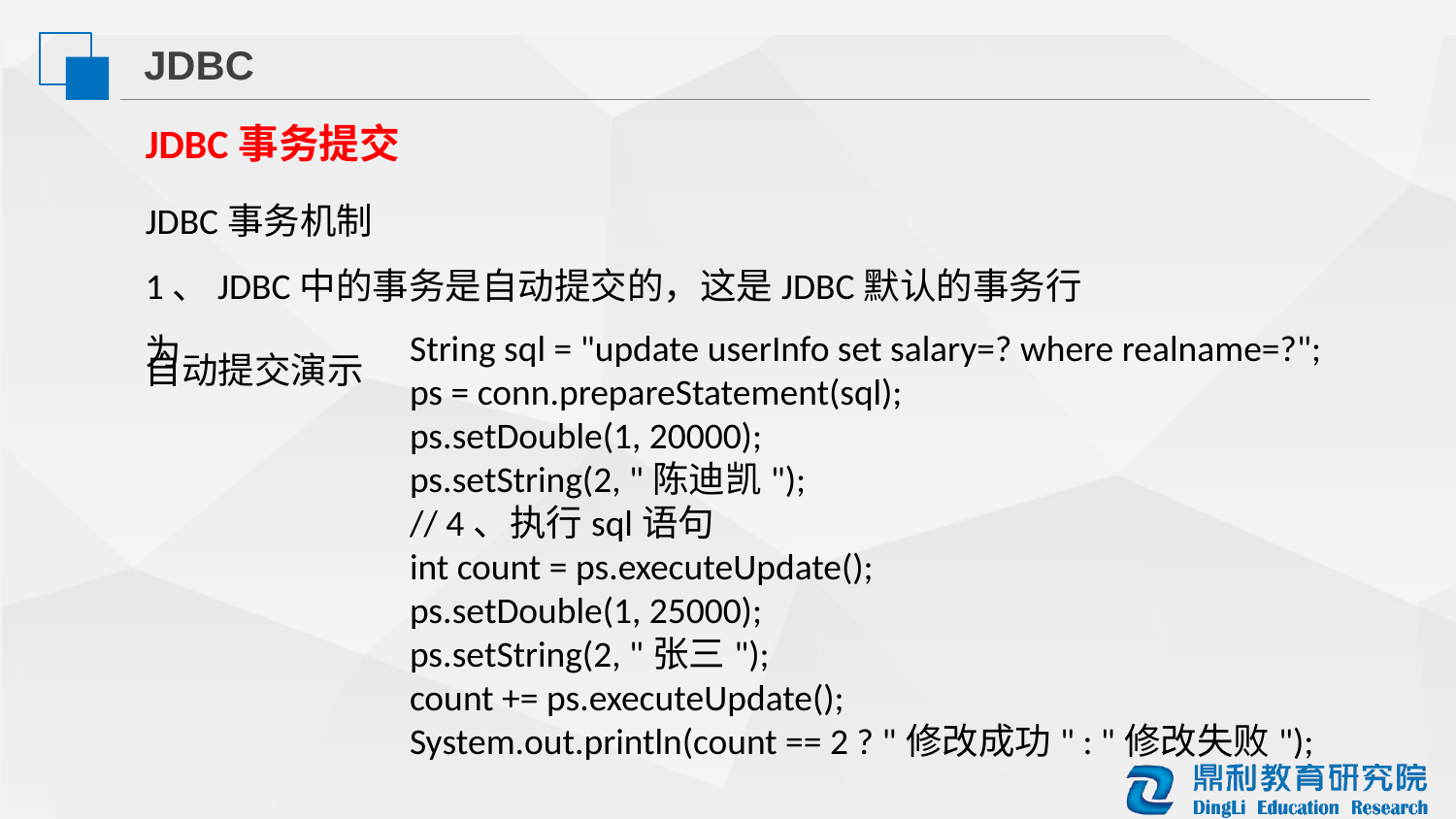

JDBC
JDBC事务提交
JDBC事务机制
1、JDBC中的事务是自动提交的，这是JDBC默认的事务行为
String sql = "update userInfo set salary=? where realname=?";
ps = conn.prepareStatement(sql);
ps.setDouble(1, 20000);
ps.setString(2, "陈迪凯");
// 4、执行sql语句
int count = ps.executeUpdate();
ps.setDouble(1, 25000);
ps.setString(2, "张三");
count += ps.executeUpdate();
System.out.println(count == 2 ? "修改成功" : "修改失败");
自动提交演示